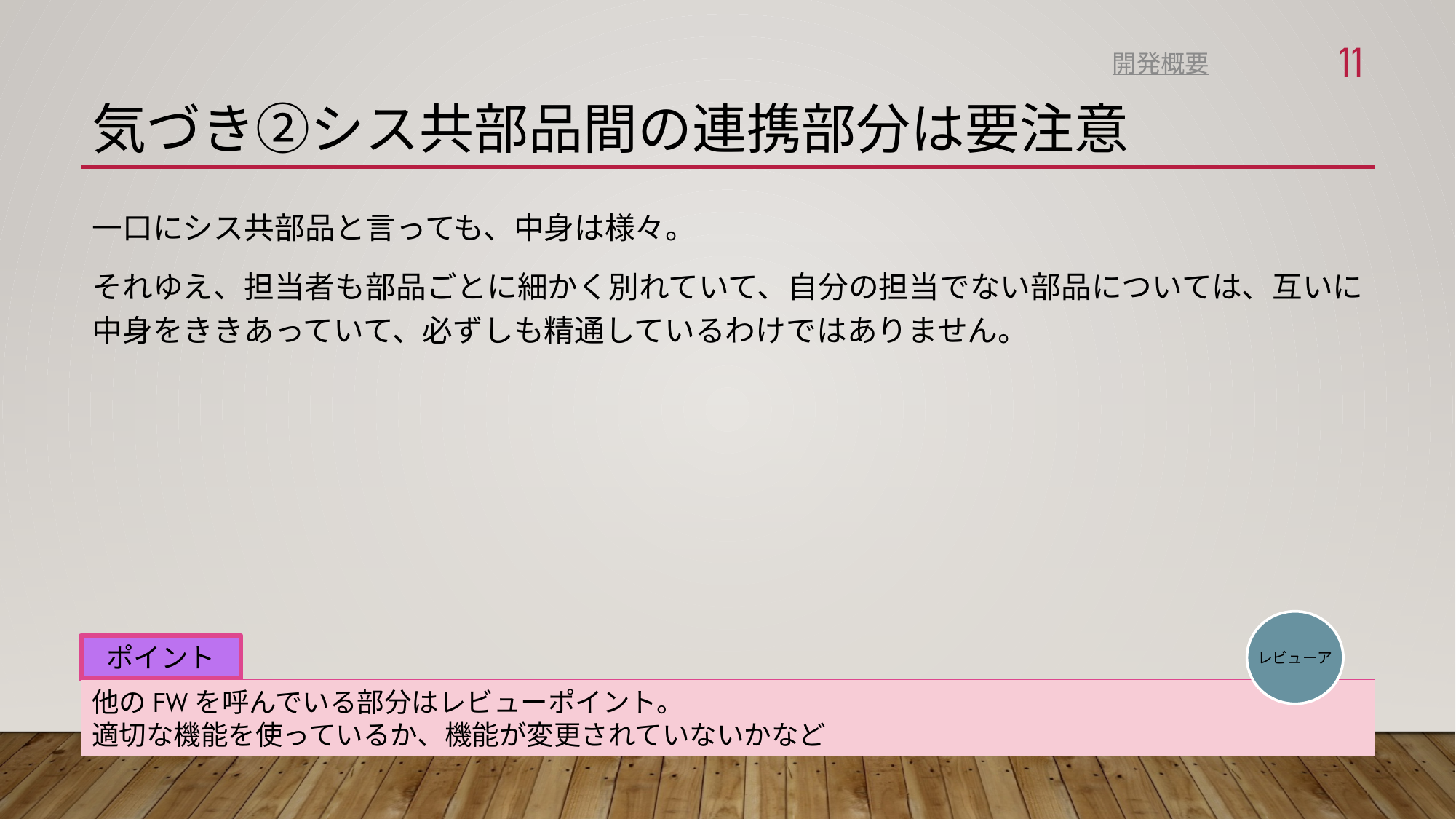

11
開発概要
# 気づき②シス共部品間の連携部分は要注意
一口にシス共部品と言っても、中身は様々。
それゆえ、担当者も部品ごとに細かく別れていて、自分の担当でない部品については、互いに中身をききあっていて、必ずしも精通しているわけではありません。

レビューア
ポイント
他のFWを呼んでいる部分はレビューポイント。
適切な機能を使っているか、機能が変更されていないかなど